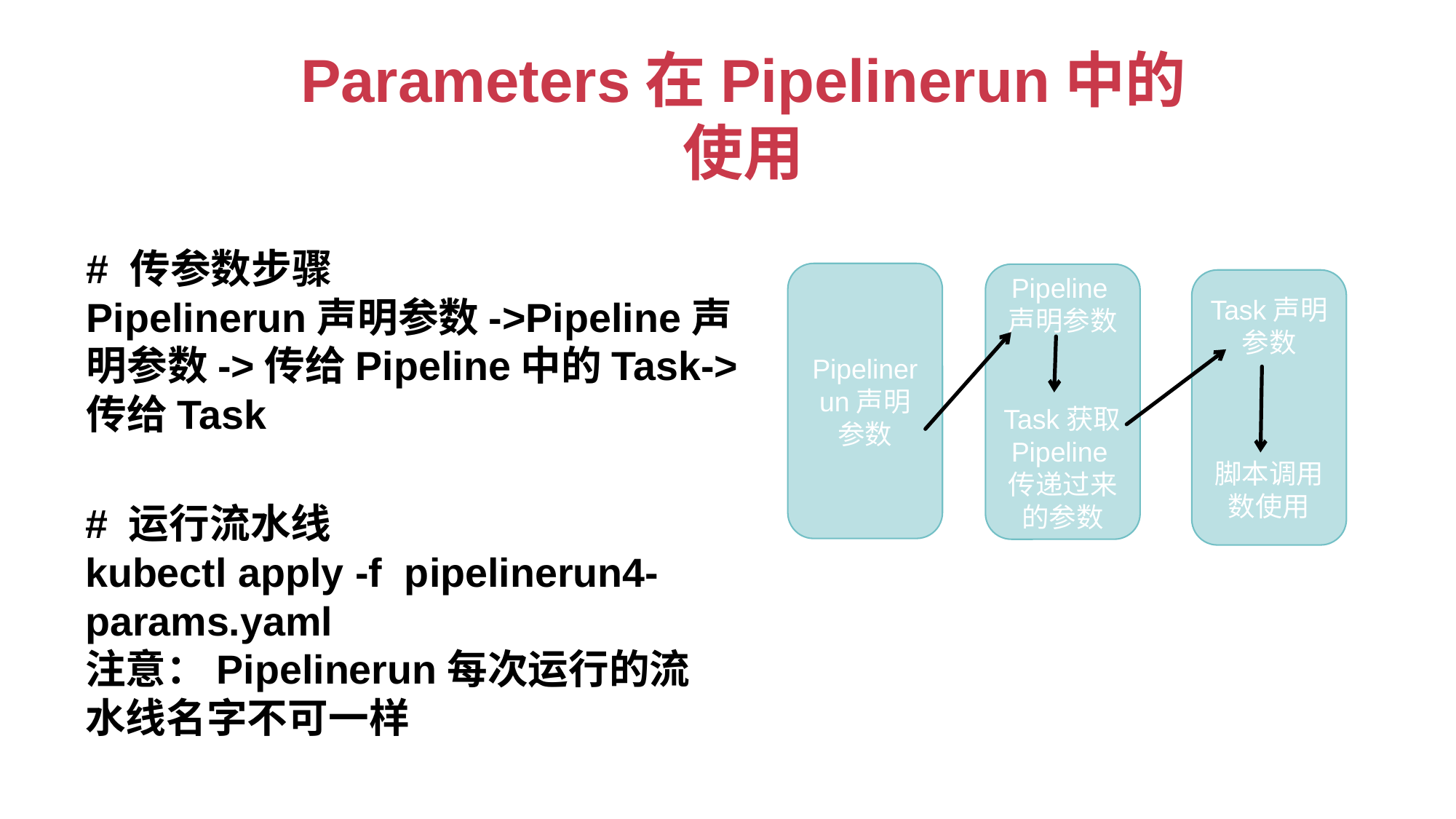

Parameters在Pipelinerun中的使用
# 传参数步骤
Pipelinerun声明参数->Pipeline声明参数->传给Pipeline中的Task->传给Task
Pipelinerun声明参数
Pipeline声明参数

Task获取Pipeline传递过来的参数
Task声明参数

脚本调用数使用

# 运行流水线
kubectl apply -f  pipelinerun4-
params.yaml
注意：Pipelinerun每次运行的流
水线名字不可一样